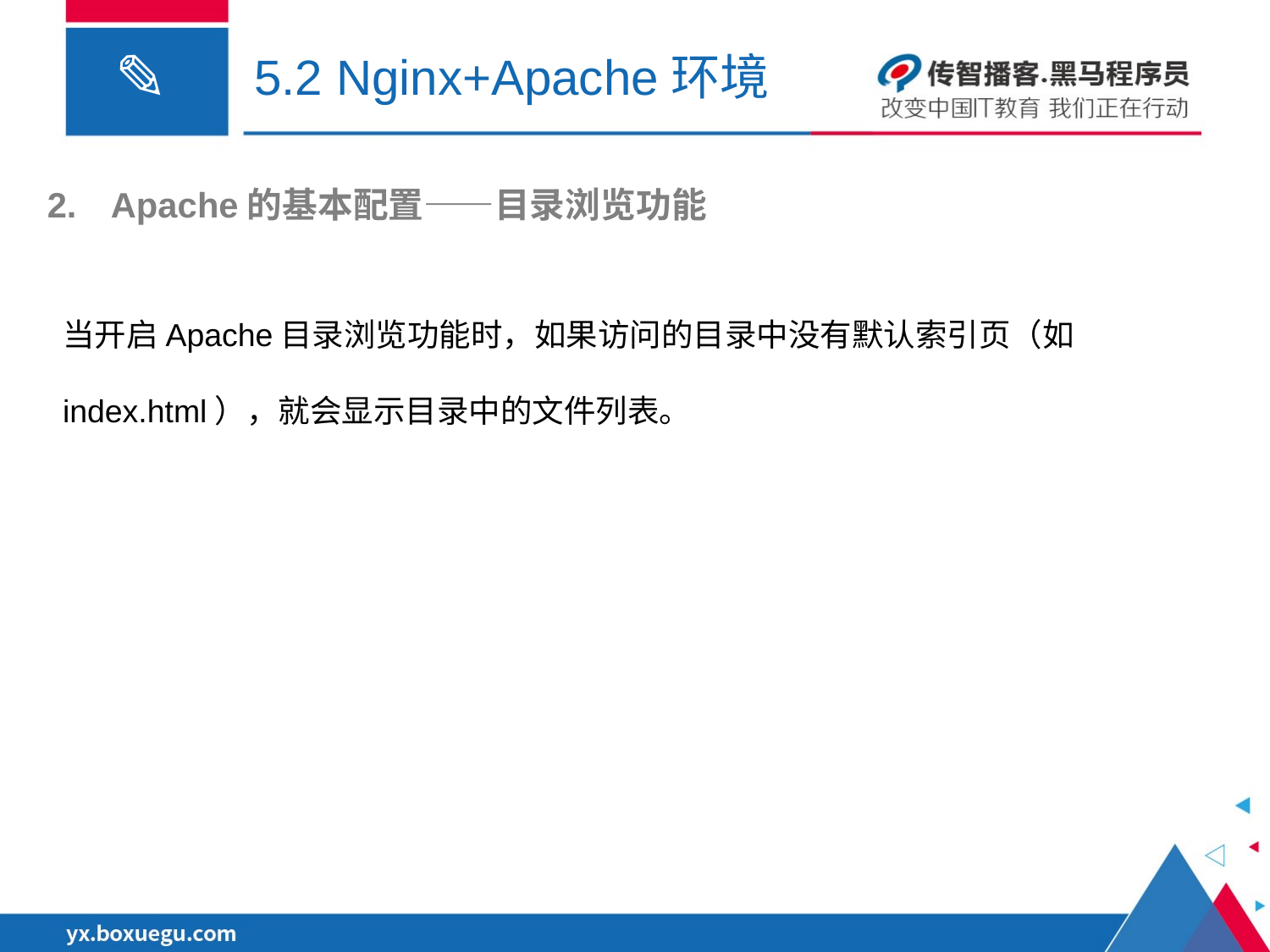

# 5.2 Nginx+Apache环境
Apache的基本配置——目录浏览功能
当开启Apache目录浏览功能时，如果访问的目录中没有默认索引页（如index.html），就会显示目录中的文件列表。